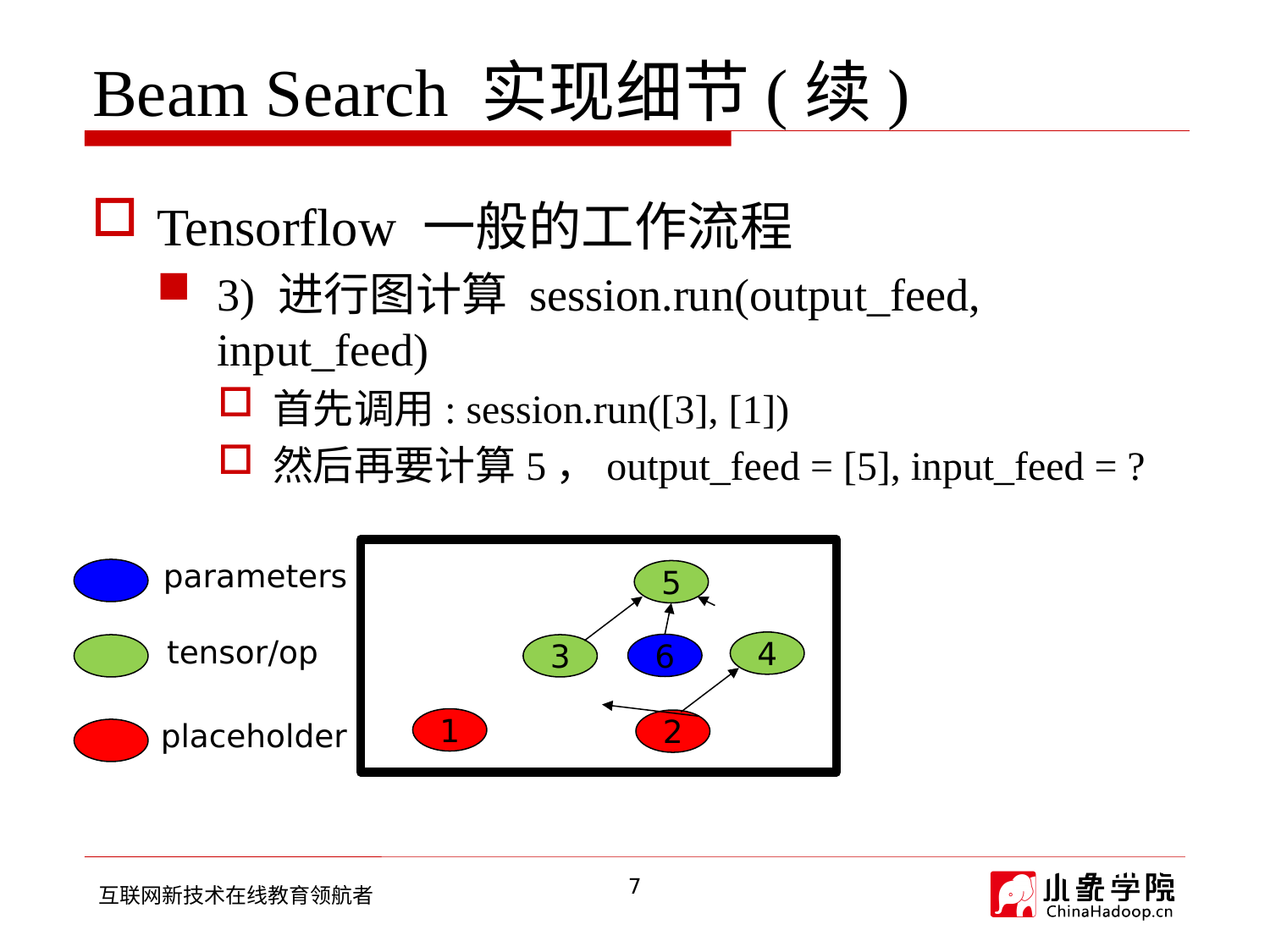

# Beam Search 实现细节(续)
Tensorflow 一般的工作流程
3) 进行图计算 session.run(output_feed, input_feed)
首先调用: session.run([3], [1])
然后再要计算5，output_feed = [5], input_feed = ?

parameters

5
tensor/op
4
6

3
1
placeholder
2

7